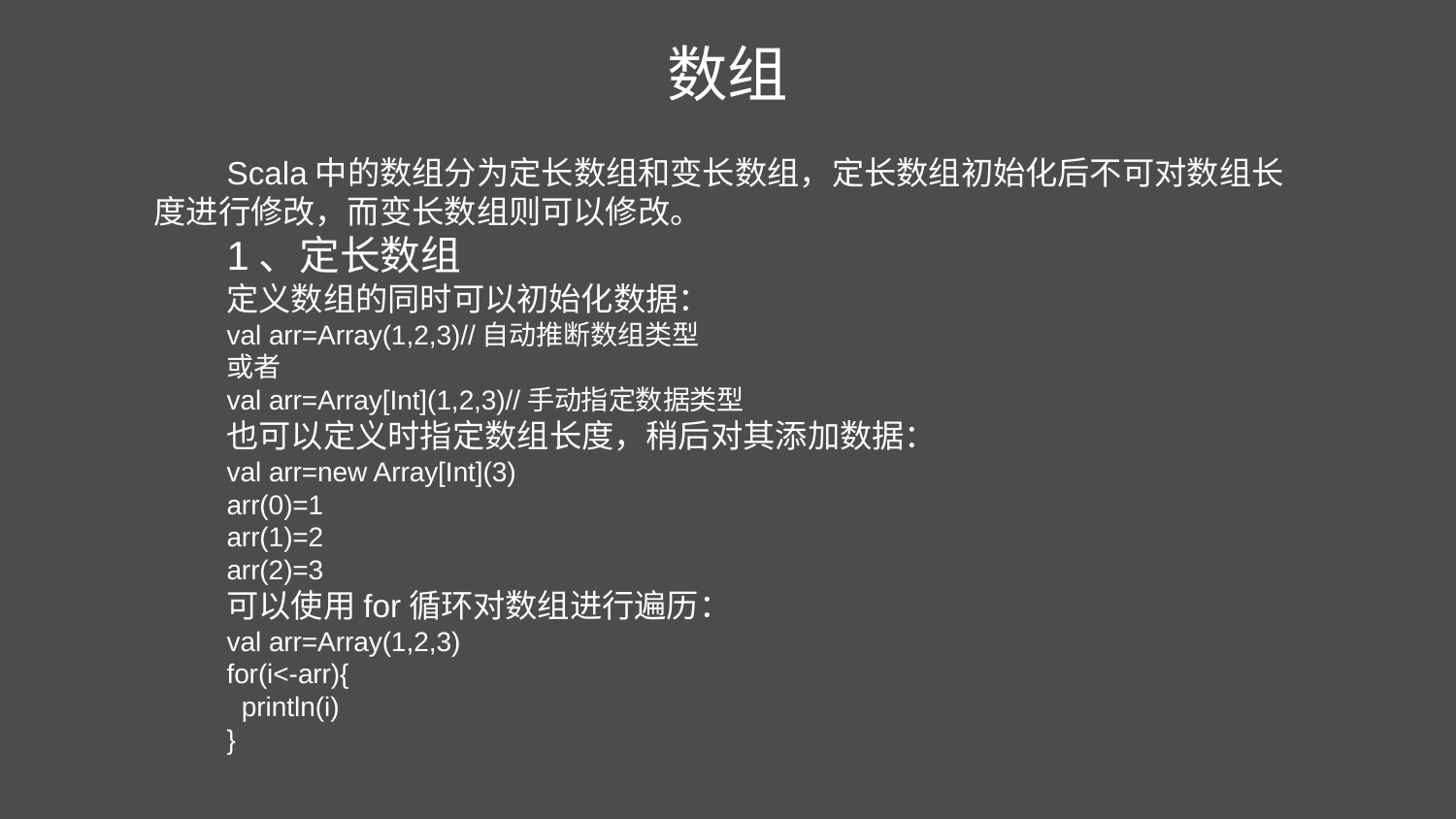

数组

Scala中的数组分为定长数组和变长数组，定长数组初始化后不可对数组长度进行修改，而变长数组则可以修改。
1、定长数组
定义数组的同时可以初始化数据：
val arr=Array(1,2,3)//自动推断数组类型
或者
val arr=Array[Int](1,2,3)//手动指定数据类型
也可以定义时指定数组长度，稍后对其添加数据：
val arr=new Array[Int](3)
arr(0)=1
arr(1)=2
arr(2)=3
可以使用for循环对数组进行遍历：
val arr=Array(1,2,3)
for(i<-arr){
  println(i)
}